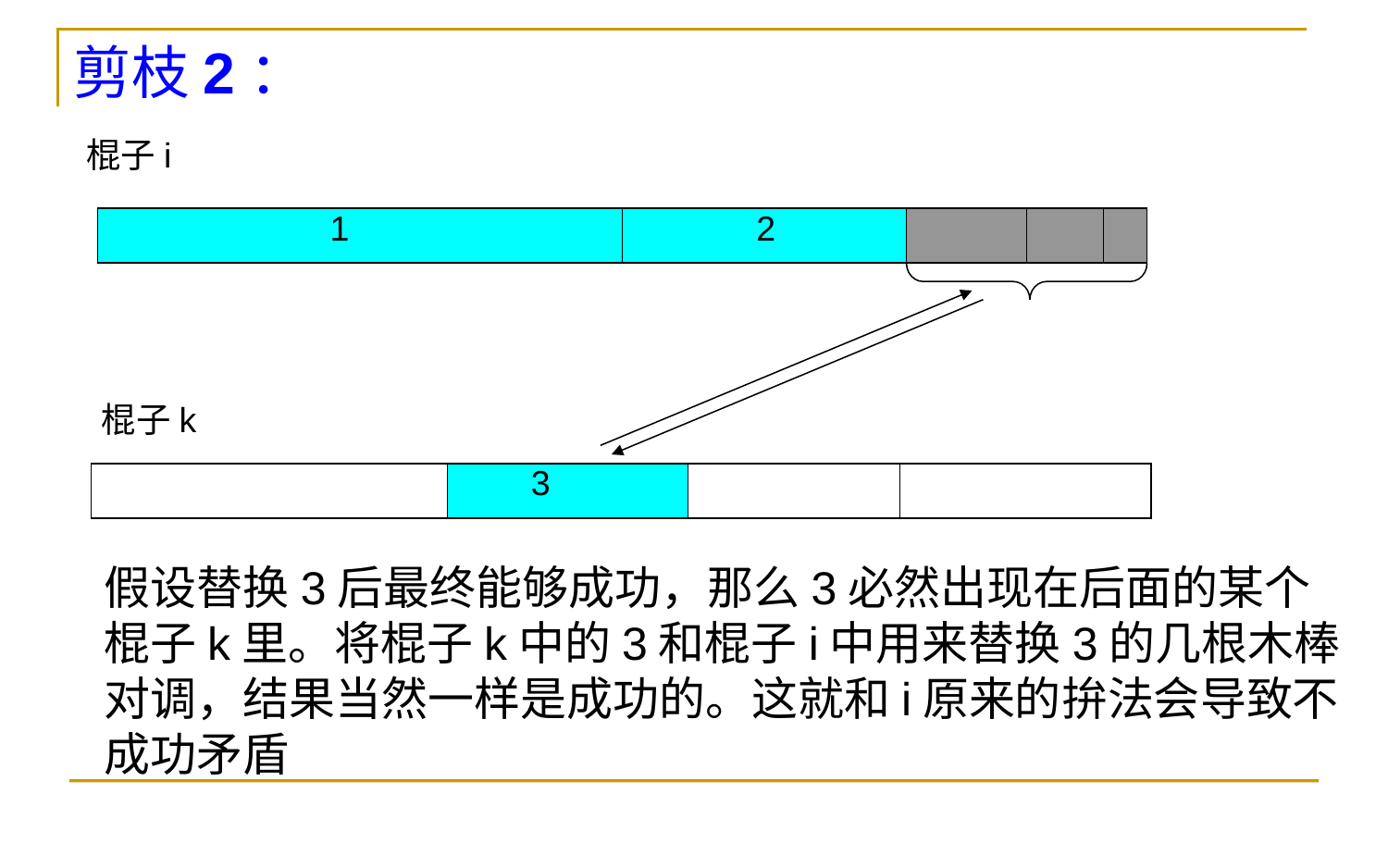

剪枝2：

棍子i

1
2

棍子k
3

    假设替换3后最终能够成功，那么3必然出现在后面的某个棍子k里。将棍子k中的3和棍子i中用来替换3的几根木棒对调，结果当然一样是成功的。这就和i原来的拚法会导致不成功矛盾